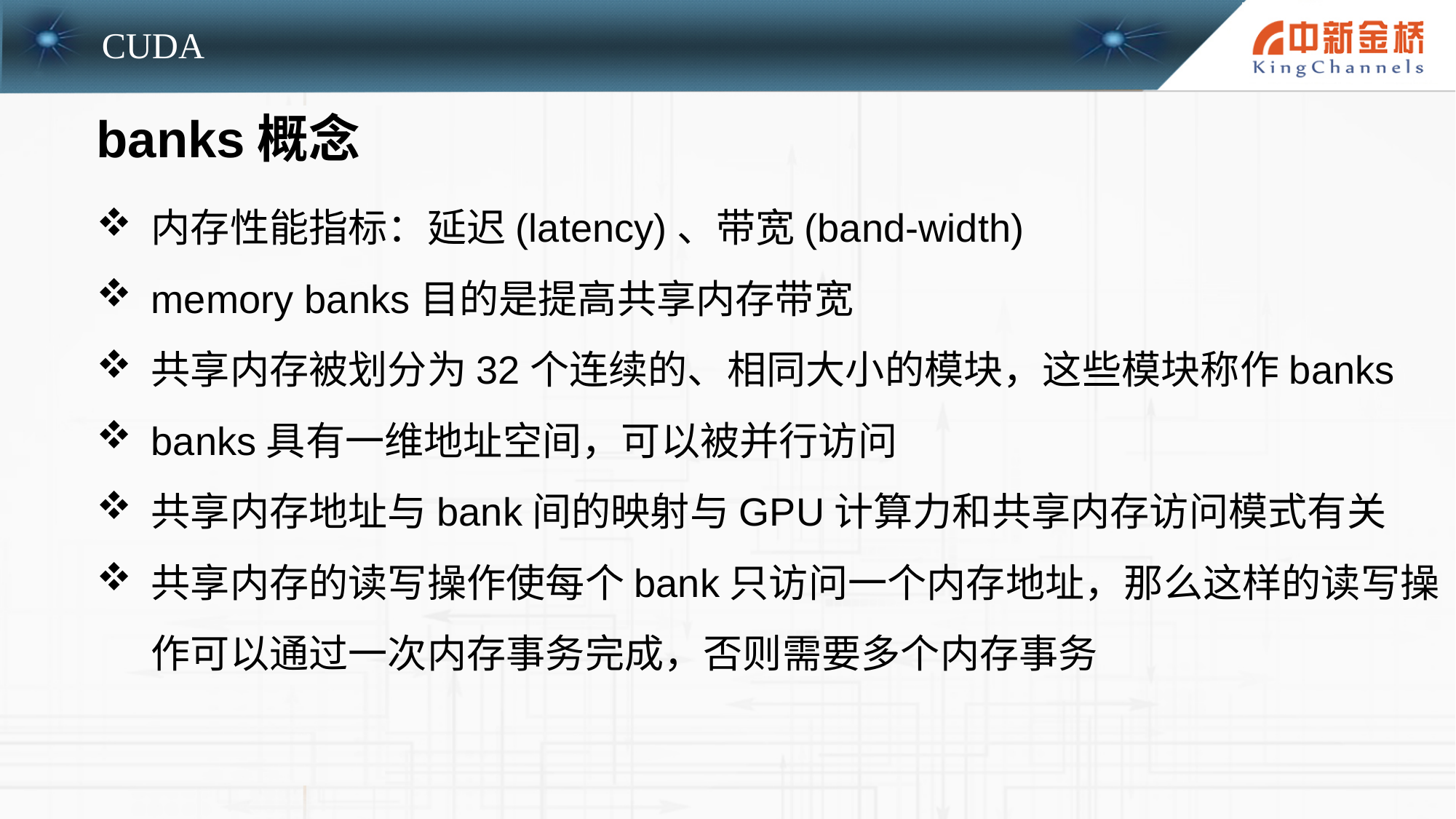

banks概念
内存性能指标：延迟(latency)、带宽(band-width)
memory banks目的是提高共享内存带宽
共享内存被划分为32个连续的、相同大小的模块，这些模块称作banks
banks具有一维地址空间，可以被并行访问
共享内存地址与bank间的映射与GPU计算力和共享内存访问模式有关
共享内存的读写操作使每个bank只访问一个内存地址，那么这样的读写操作可以通过一次内存事务完成，否则需要多个内存事务